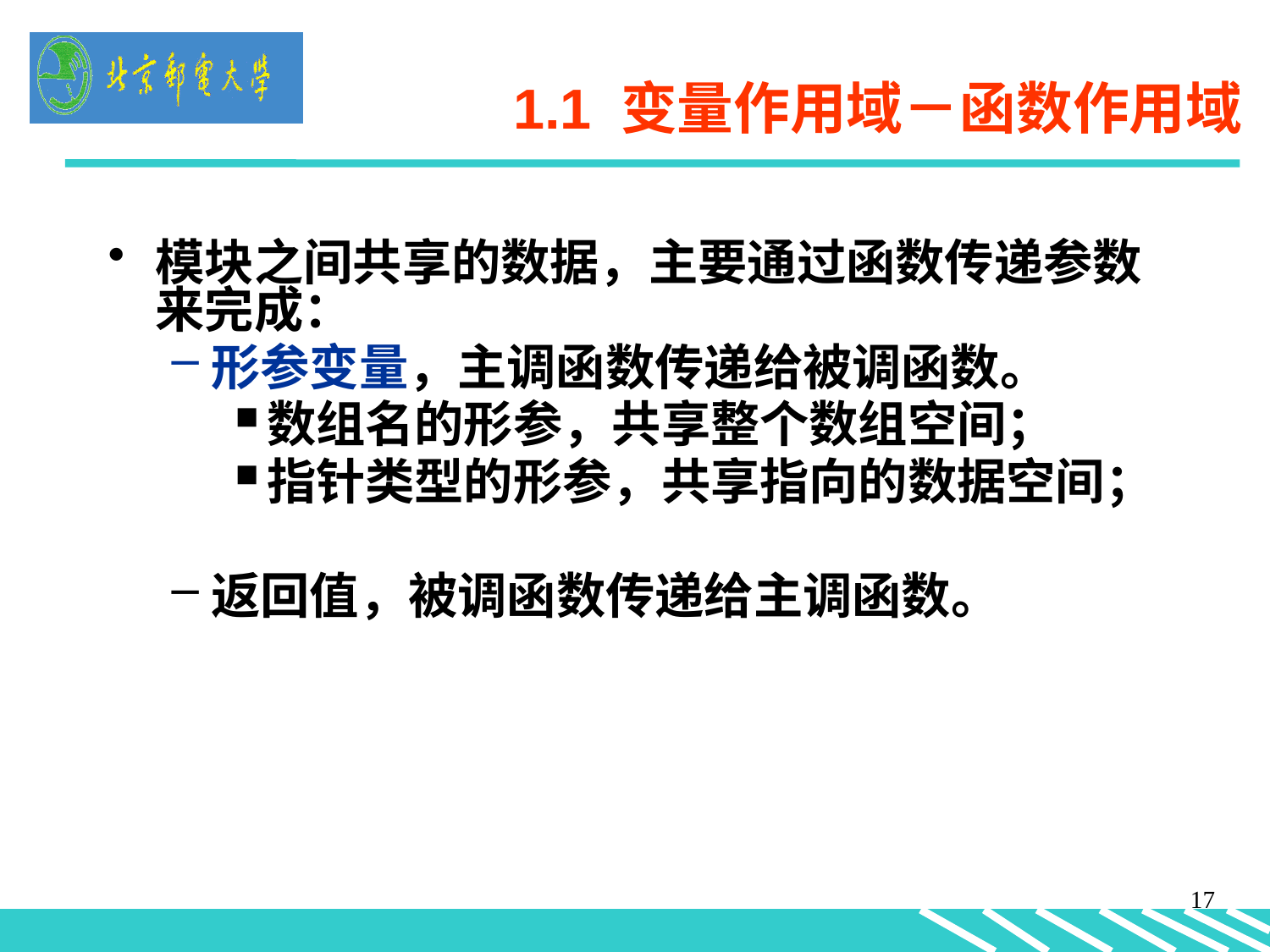

# 1.1 变量作用域－函数作用域
模块之间共享的数据，主要通过函数传递参数来完成：
形参变量，主调函数传递给被调函数。
数组名的形参，共享整个数组空间；
指针类型的形参，共享指向的数据空间；

返回值，被调函数传递给主调函数。

17